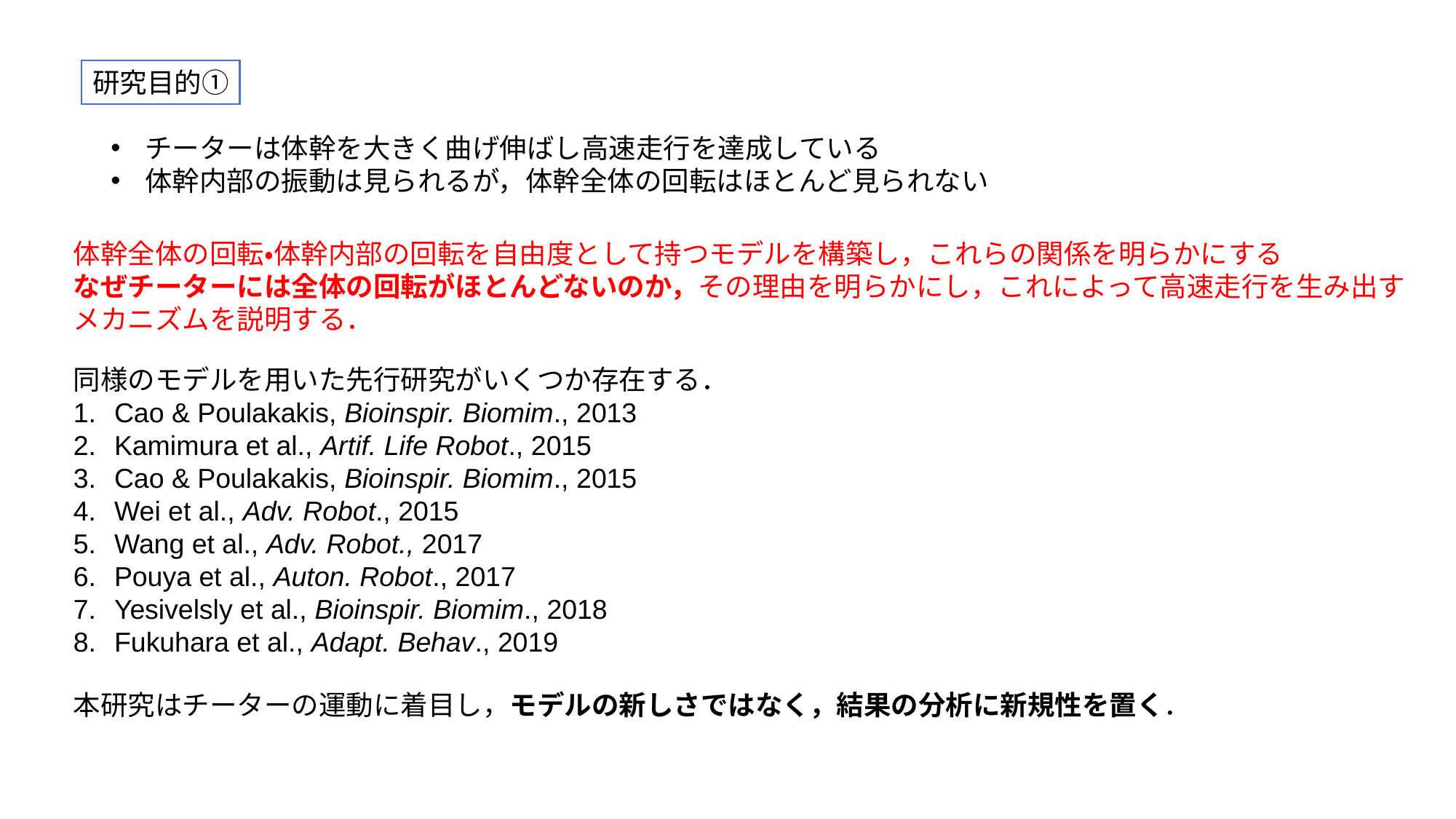

研究目的①
チーターは体幹を大きく曲げ伸ばし高速走行を達成している
体幹内部の振動は見られるが，体幹全体の回転はほとんど見られない
体幹全体の回転・体幹内部の回転を自由度として持つモデルを構築し，これらの関係を明らかにする
なぜチーターには全体の回転がほとんどないのか，その理由を明らかにし，これによって高速走行を生み出すメカニズムを説明する．
同様のモデルを用いた先行研究がいくつか存在する．
Cao & Poulakakis, Bioinspir. Biomim., 2013
Kamimura et al., Artif. Life Robot., 2015
Cao & Poulakakis, Bioinspir. Biomim., 2015
Wei et al., Adv. Robot., 2015
Wang et al., Adv. Robot., 2017
Pouya et al., Auton. Robot., 2017
Yesivelsly et al., Bioinspir. Biomim., 2018
Fukuhara et al., Adapt. Behav., 2019
本研究はチーターの運動に着目し，モデルの新しさではなく，結果の分析に新規性を置く．